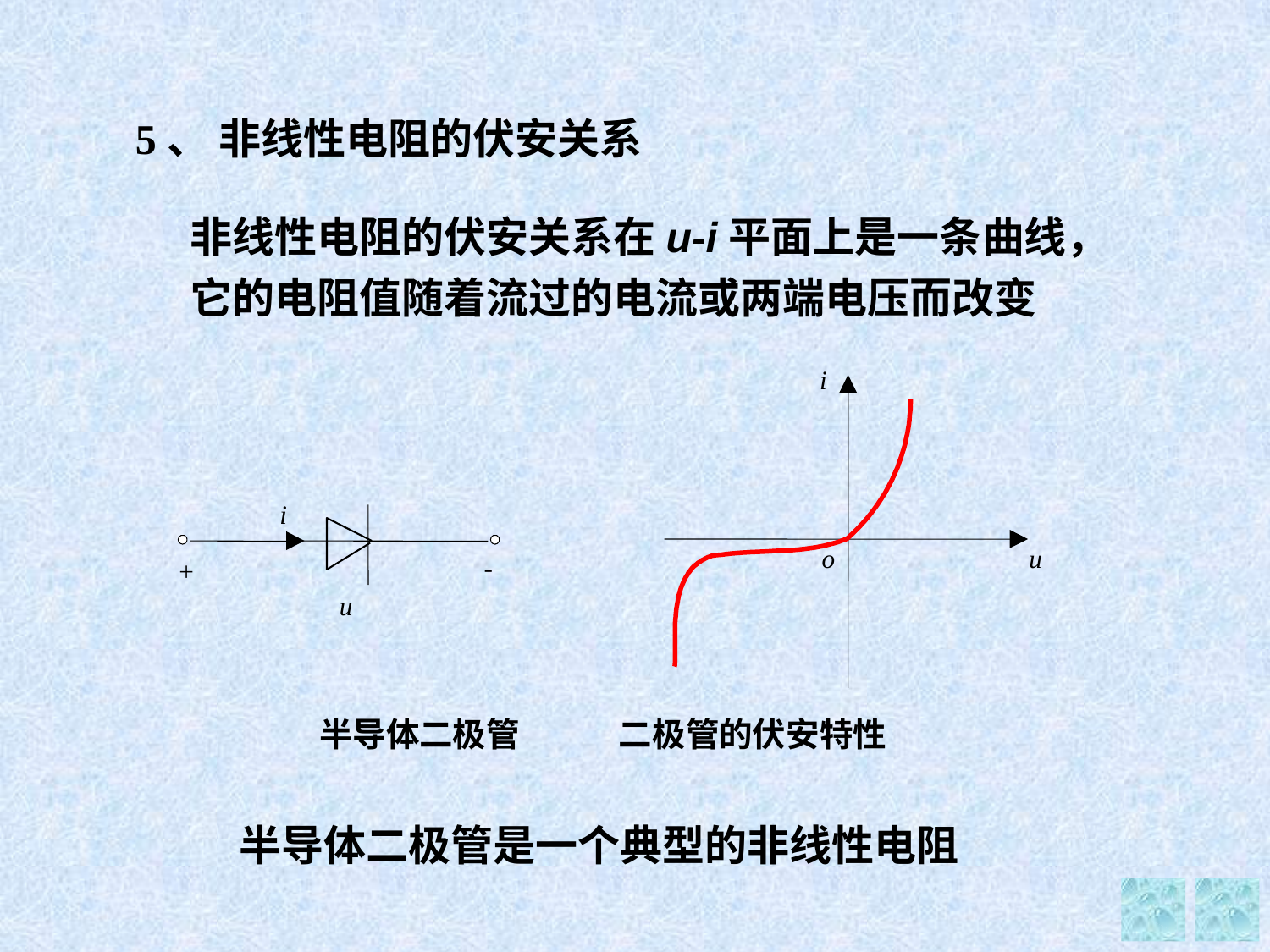

5、 非线性电阻的伏安关系
非线性电阻的伏安关系在u-i平面上是一条曲线，它的电阻值随着流过的电流或两端电压而改变

i

i

o
u
-
+
u

半导体二极管             二极管的伏安特性
半导体二极管是一个典型的非线性电阻